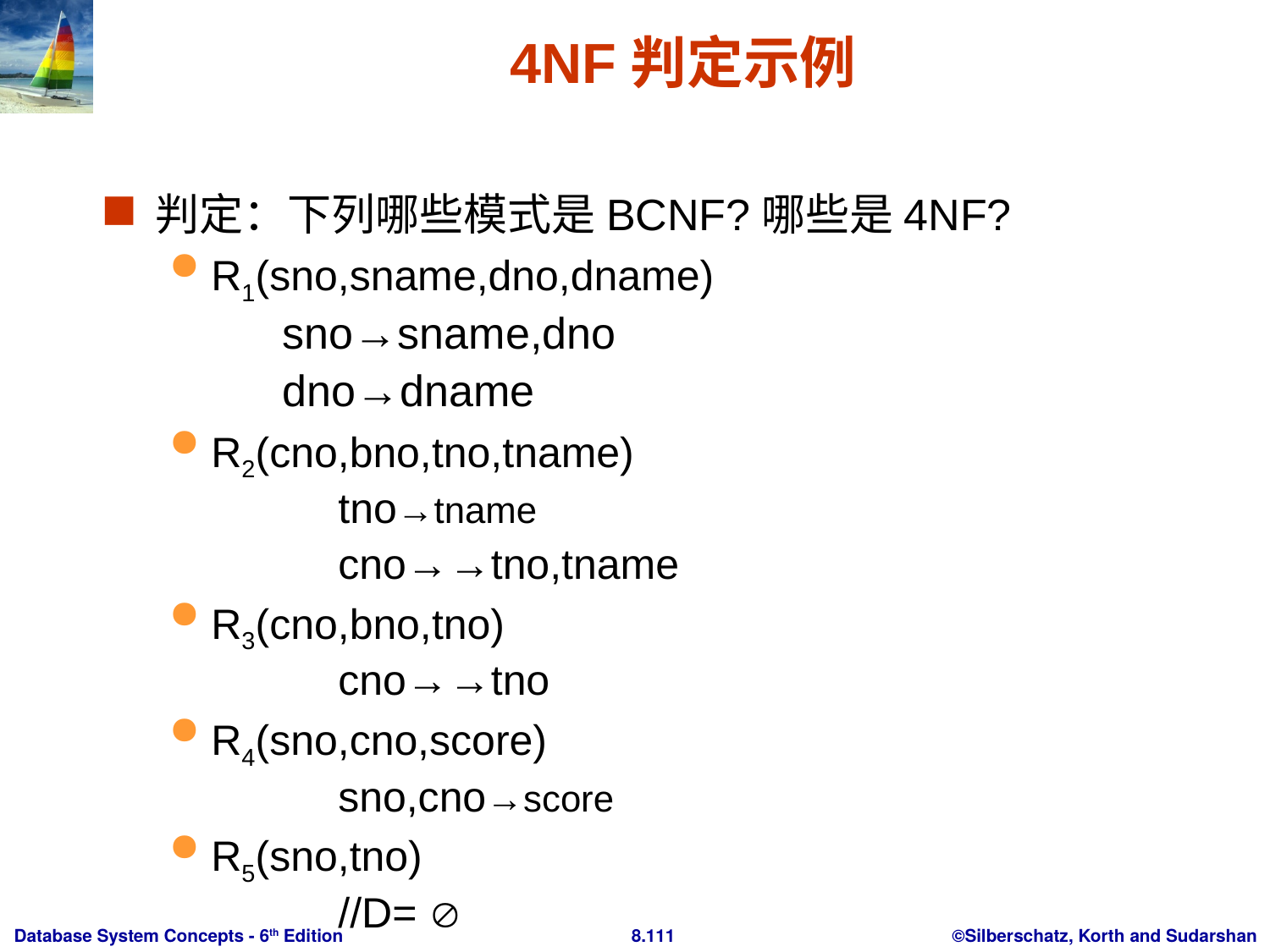

# 4NF判定示例
判定：下列哪些模式是BCNF?哪些是4NF?
R1(sno,sname,dno,dname)
		sno→sname,dno
		dno→dname
R2(cno,bno,tno,tname)
		tno→tname
		cno→→tno,tname
R3(cno,bno,tno)
		cno→→tno
R4(sno,cno,score)
		sno,cno→score
R5(sno,tno)
		//D= ∅